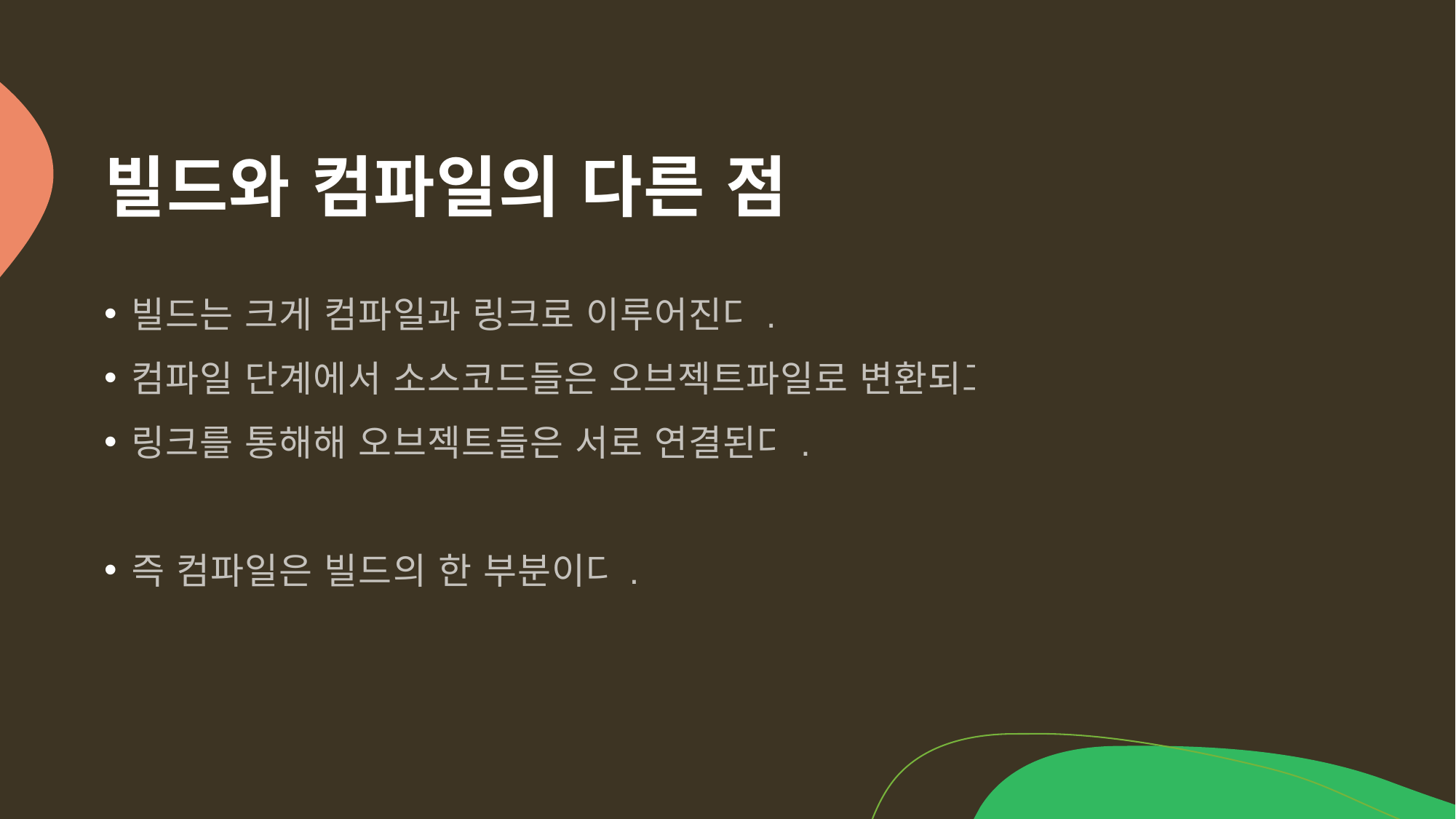

# 빌드와 컴파일의 다른 점
빌드는 크게 컴파일과 링크로 이루어진다.
컴파일 단계에서 소스코드들은 오브젝트파일로 변환되고
링크를 통해해 오브젝트들은 서로 연결된다.

즉 컴파일은 빌드의 한 부분이다.